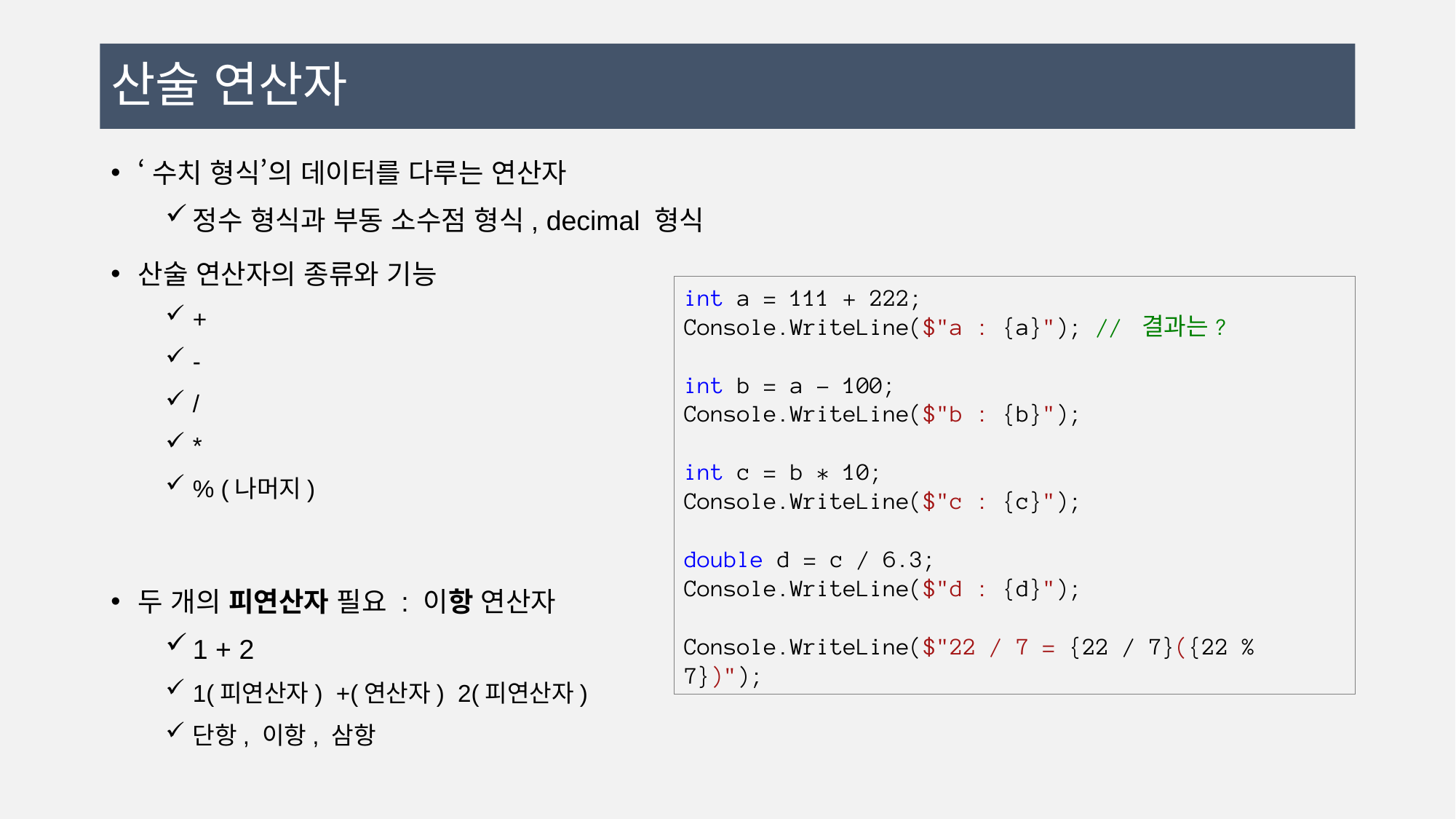

# 산술 연산자
‘수치 형식’의 데이터를 다루는 연산자
정수 형식과 부동 소수점 형식, decimal 형식
산술 연산자의 종류와 기능
+
-
/
*
% (나머지)

두 개의 피연산자 필요 : 이항 연산자
1 + 2
1(피연산자)  +(연산자)  2(피연산자)
단항, 이항, 삼항

int a = 111 + 222;
Console.WriteLine($"a : {a}"); // 결과는?

int b = a - 100;
Console.WriteLine($"b : {b}");

int c = b * 10;
Console.WriteLine($"c : {c}");

double d = c / 6.3;
Console.WriteLine($"d : {d}");

Console.WriteLine($"22 / 7 = {22 / 7}({22 % 7})");